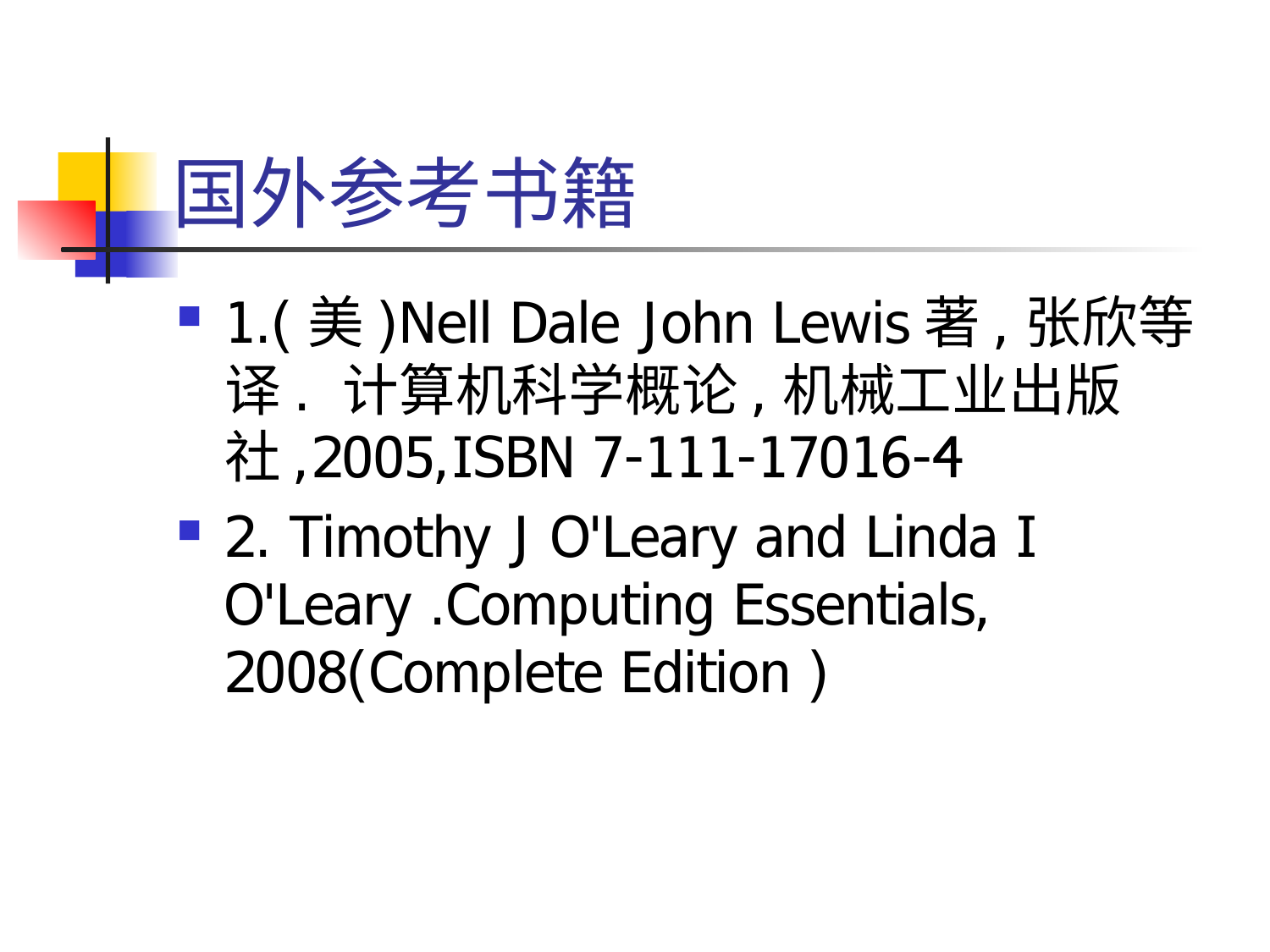

# 国外参考书籍
1.(美)Nell Dale John Lewis著,张欣等译. 计算机科学概论,机械工业出版社,2005,ISBN 7-111-17016-4
2. Timothy J O'Leary and Linda I O'Leary .Computing Essentials, 2008(Complete Edition )